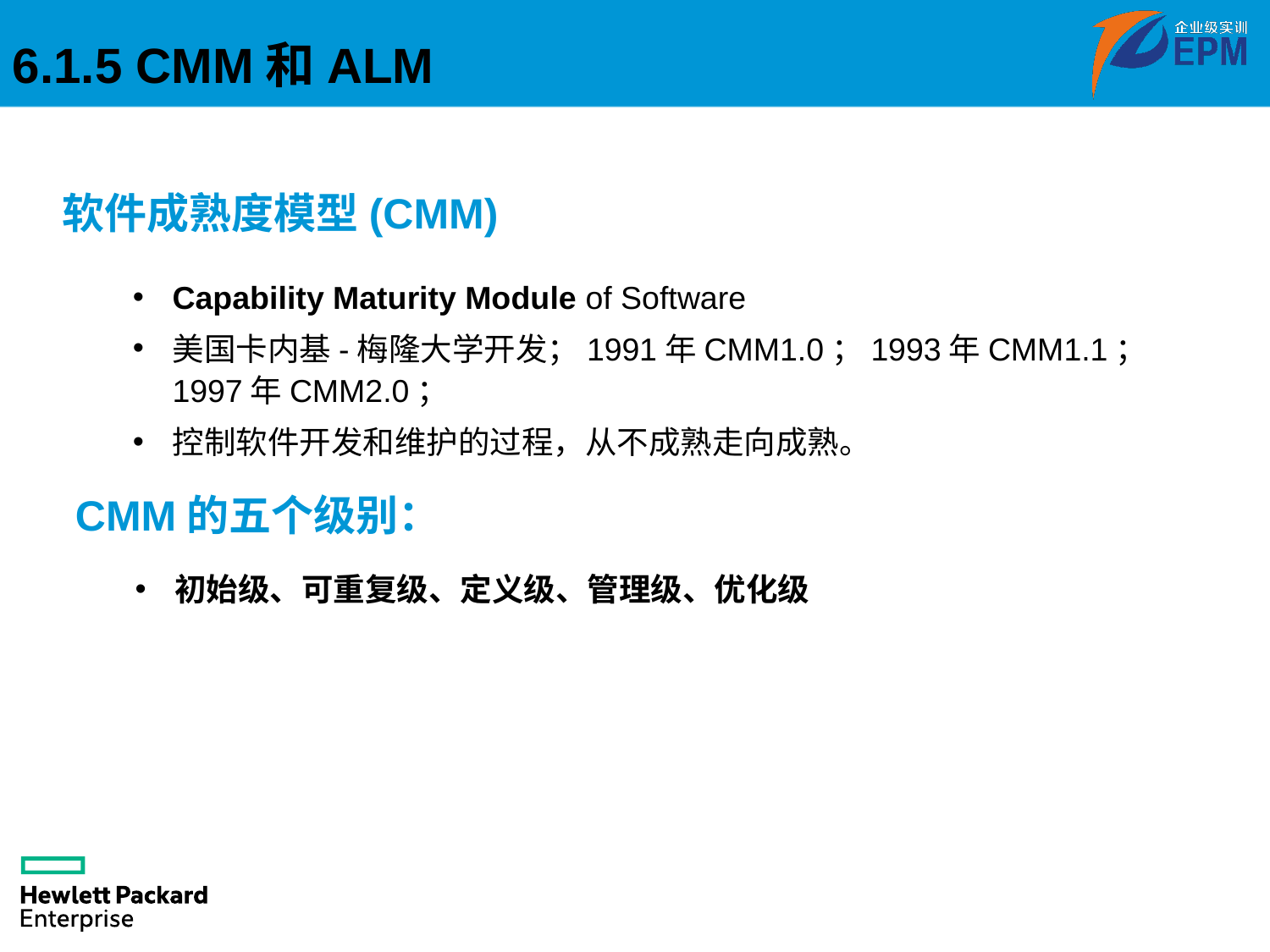

6.1.5 CMM和ALM
软件成熟度模型(CMM)
Capability Maturity Module of Software
美国卡内基-梅隆大学开发；1991年CMM1.0；1993年CMM1.1；1997年CMM2.0；
控制软件开发和维护的过程，从不成熟走向成熟。

CMM的五个级别：
初始级、可重复级、定义级、管理级、优化级